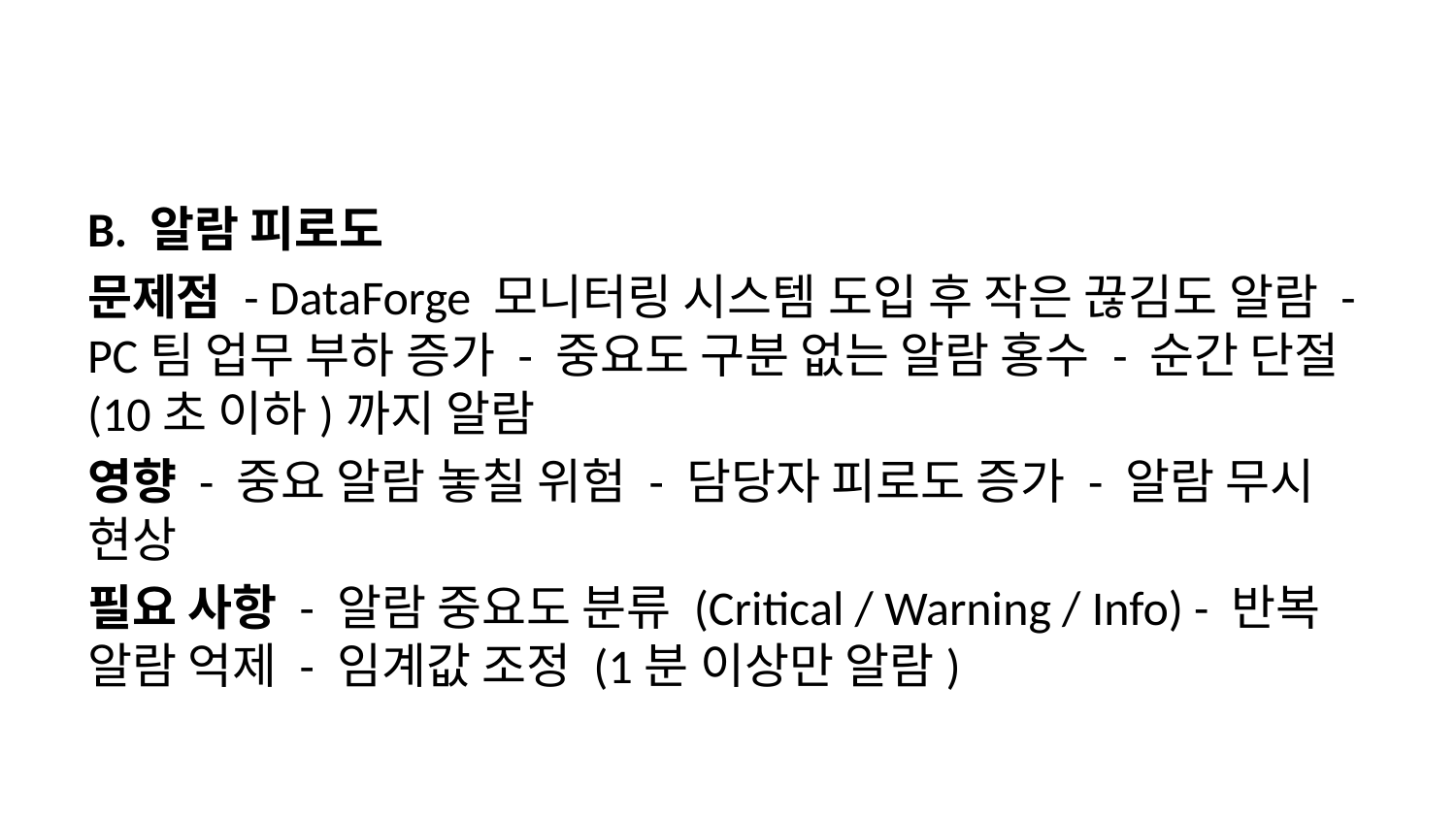

B. 알람 피로도
문제점 - DataForge 모니터링 시스템 도입 후 작은 끊김도 알람 - PC팀 업무 부하 증가 - 중요도 구분 없는 알람 홍수 - 순간 단절(10초 이하)까지 알람
영향 - 중요 알람 놓칠 위험 - 담당자 피로도 증가 - 알람 무시 현상
필요 사항 - 알람 중요도 분류 (Critical / Warning / Info) - 반복 알람 억제 - 임계값 조정 (1분 이상만 알람)